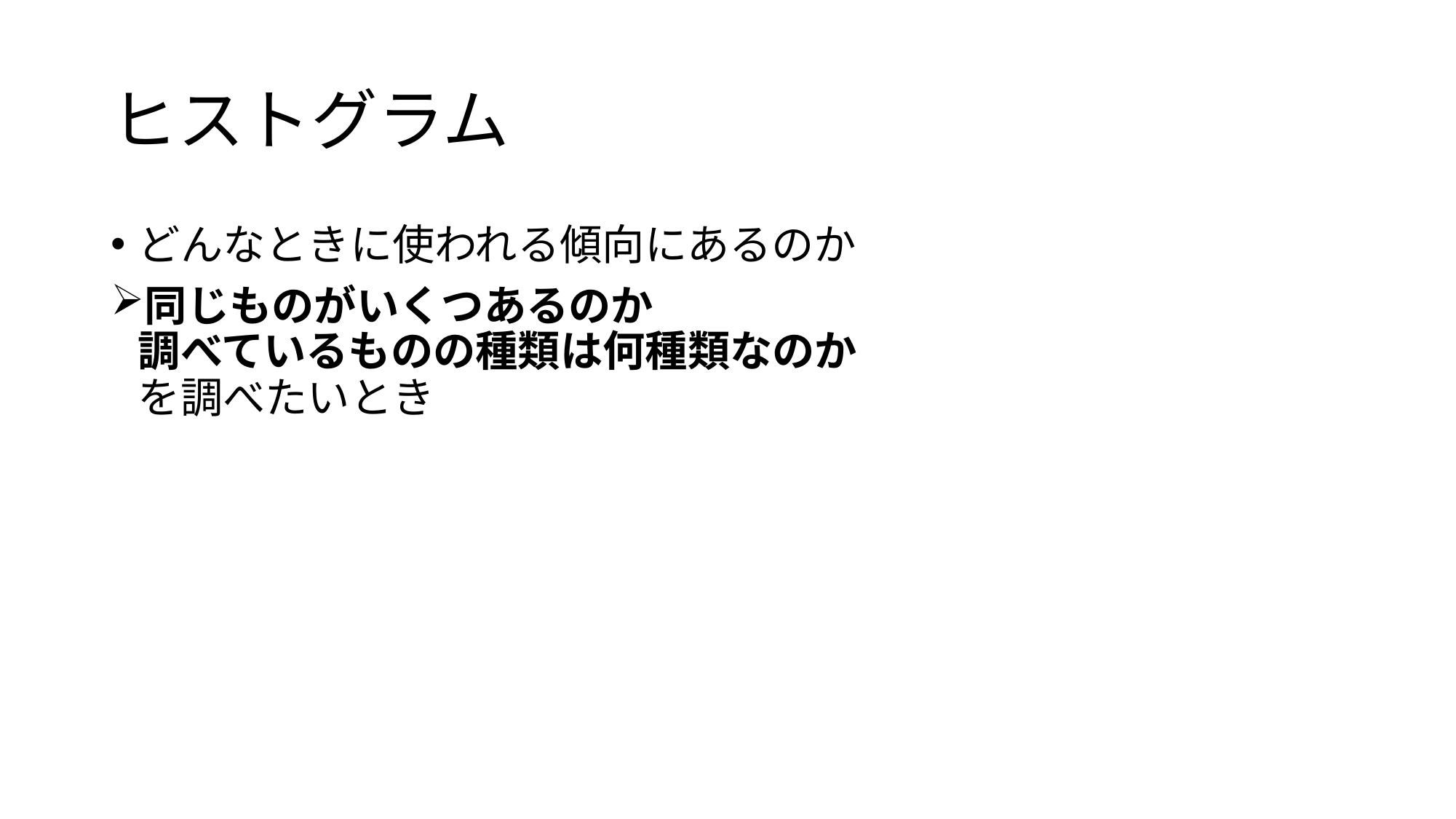

# ヒストグラム
どんなときに使われる傾向にあるのか
同じものがいくつあるのか
調べているものの種類は何種類なのか
を調べたいとき